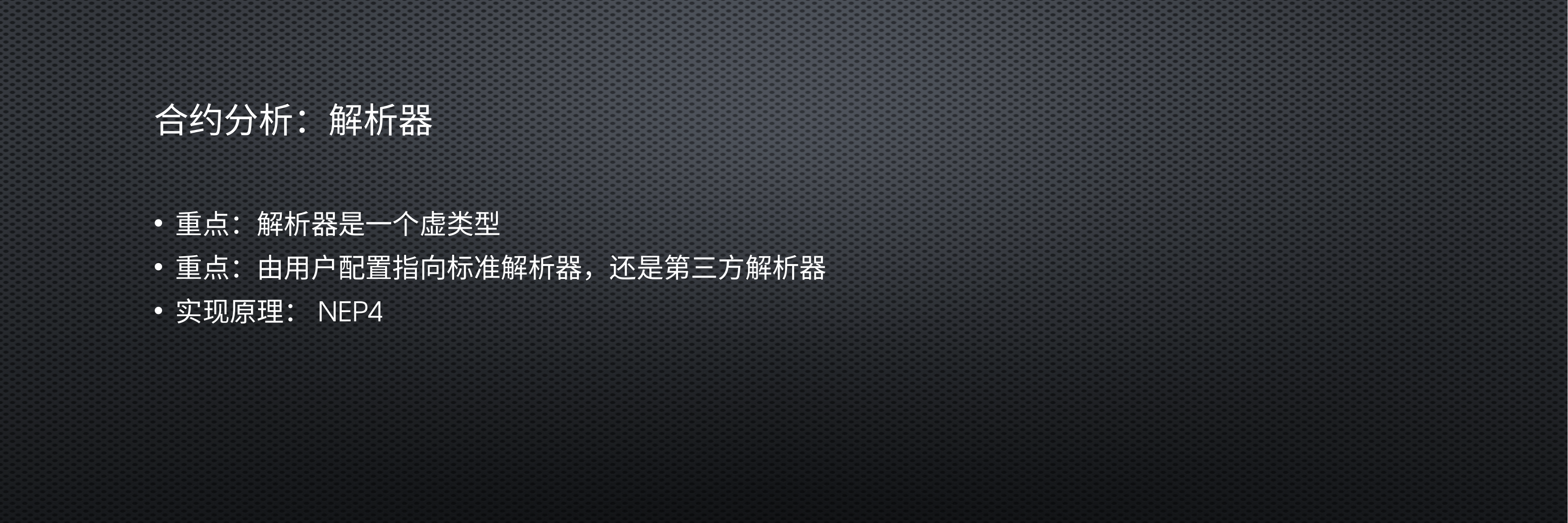

# 合约分析：解析器
重点：解析器是一个虚类型
重点：由用户配置指向标准解析器，还是第三方解析器
实现原理：NEP4